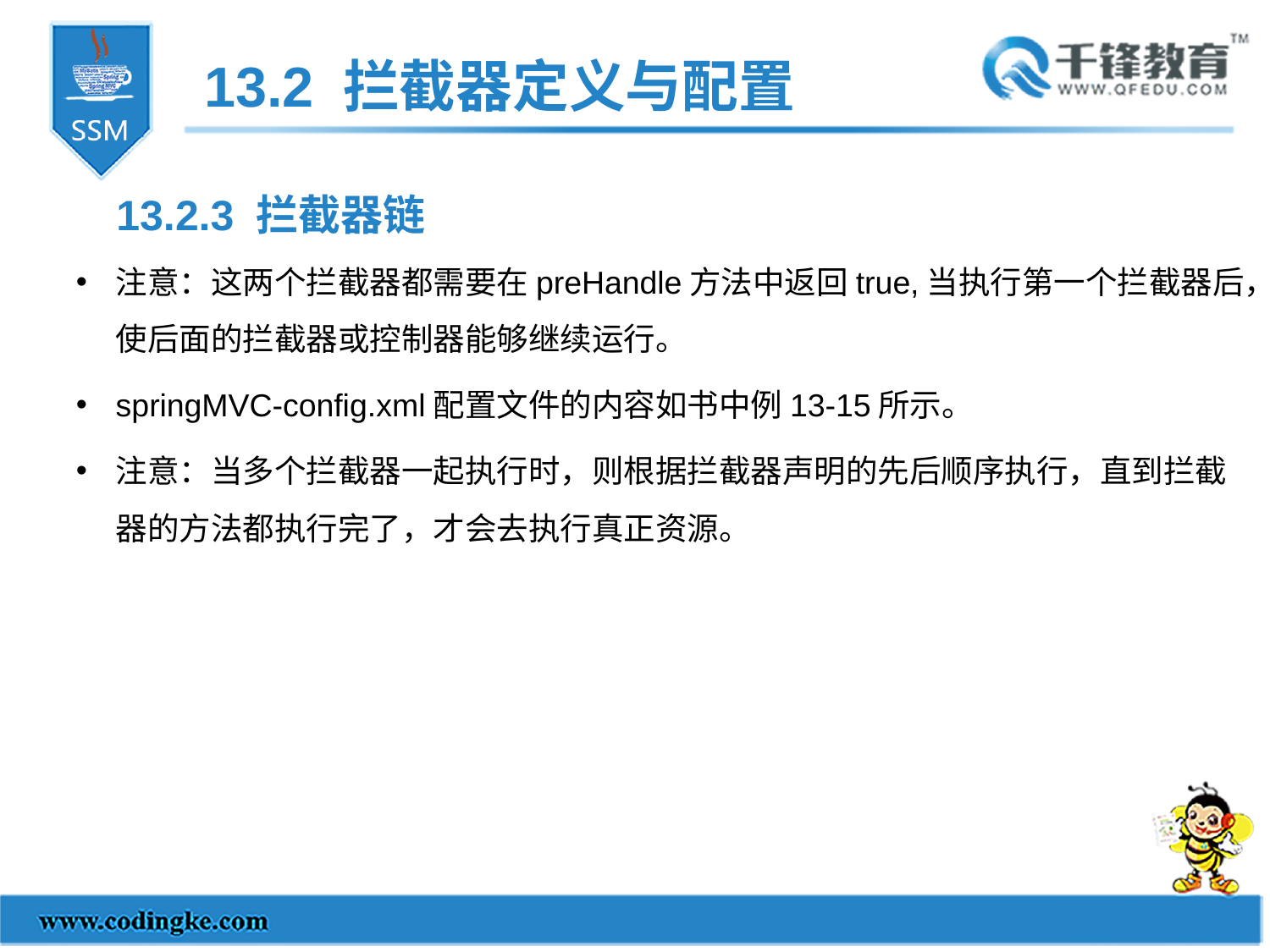

13.2 拦截器定义与配置
13.2.3 拦截器链
注意：这两个拦截器都需要在preHandle方法中返回true,当执行第一个拦截器后，使后面的拦截器或控制器能够继续运行。
springMVC-config.xml配置文件的内容如书中例13-15所示。
注意：当多个拦截器一起执行时，则根据拦截器声明的先后顺序执行，直到拦截器的方法都执行完了，才会去执行真正资源。